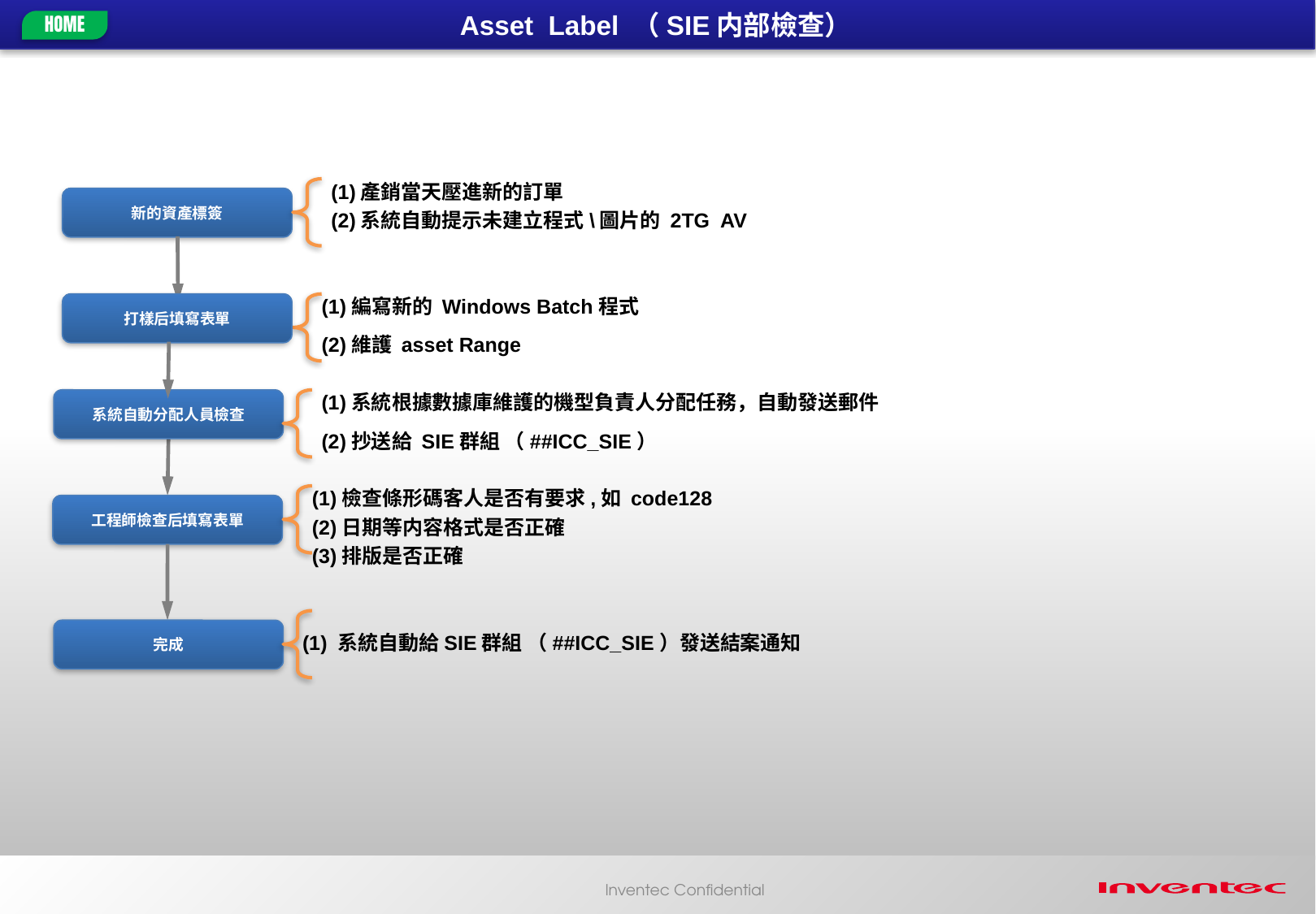

# Asset  Label （SIE内部檢查）

(1)產銷當天壓進新的訂單
新的資產標簽
(2)系統自動提示未建立程式\圖片的 2TG  AV
打樣后填寫表單

(1)編寫新的 Windows Batch程式
(2)維護 asset Range
系統自動分配人員檢查

(1)系統根據數據庫維護的機型負責人分配任務，自動發送郵件
(2)抄送給 SIE群組 （##ICC_SIE）

(1)檢查條形碼客人是否有要求,如 code128
工程師檢查后填寫表單
(2)日期等内容格式是否正確
(3)排版是否正確

完成
(1) 系統自動給SIE群組 （##ICC_SIE）發送結案通知